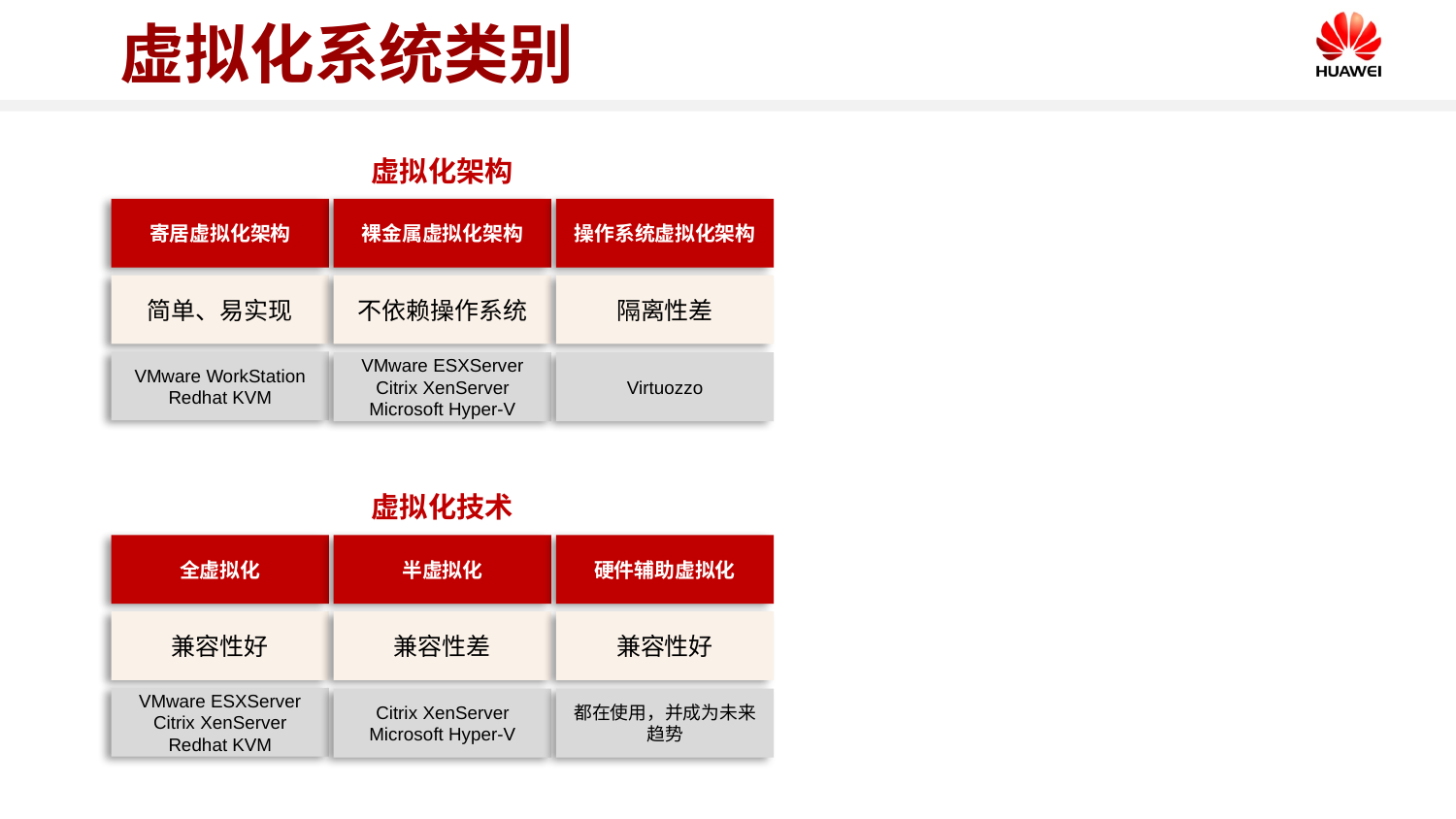

# 虚拟化系统类别
虚拟化架构
寄居虚拟化架构
裸金属虚拟化架构
操作系统虚拟化架构
简单、易实现
不依赖操作系统
隔离性差
VMware WorkStation
Redhat KVM
VMware ESXServer
Citrix XenServer
Microsoft Hyper-V
Virtuozzo
虚拟化技术
全虚拟化
半虚拟化
硬件辅助虚拟化
兼容性好
兼容性差
兼容性好
VMware ESXServer
Citrix XenServer
Redhat KVM
Citrix XenServer
Microsoft Hyper-V
都在使用，并成为未来趋势